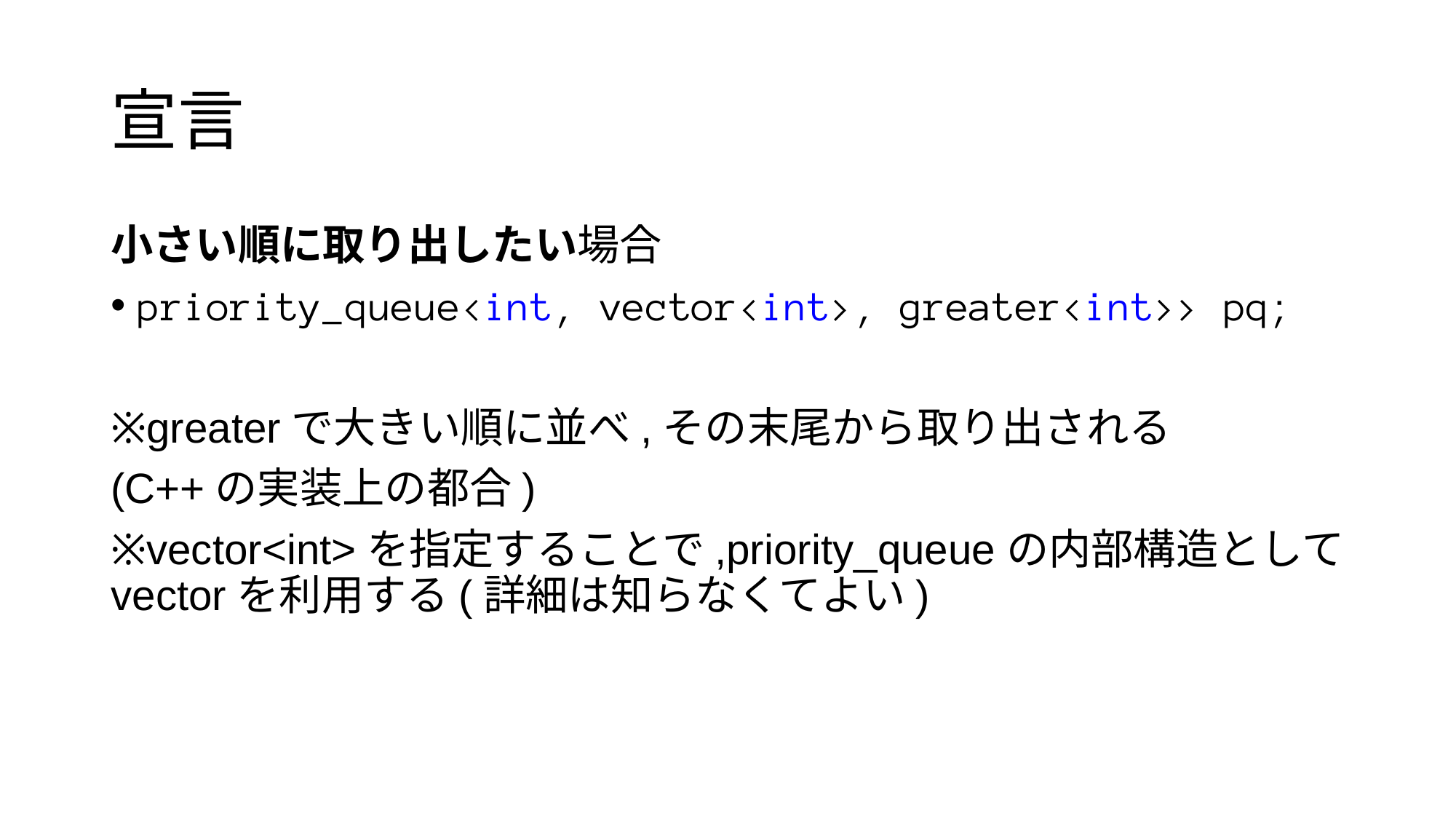

# 宣言
小さい順に取り出したい場合
priority_queue<int, vector<int>, greater<int>> pq;

※greaterで大きい順に並べ,その末尾から取り出される
(C++の実装上の都合)
※vector<int>を指定することで,priority_queueの内部構造としてvectorを利用する(詳細は知らなくてよい)